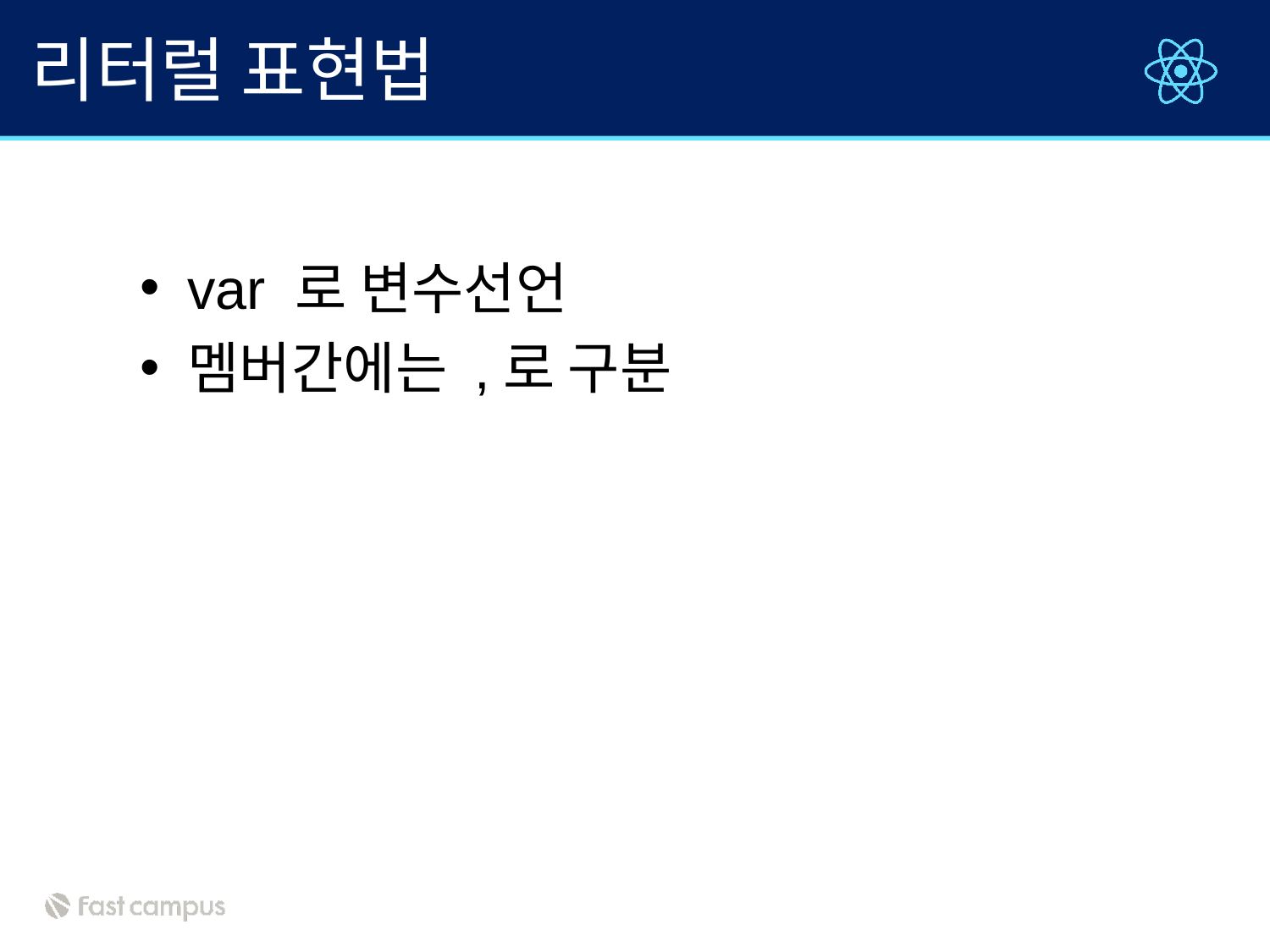

# 리터럴 표현법
var 로 변수선언
멤버간에는 ,로 구분